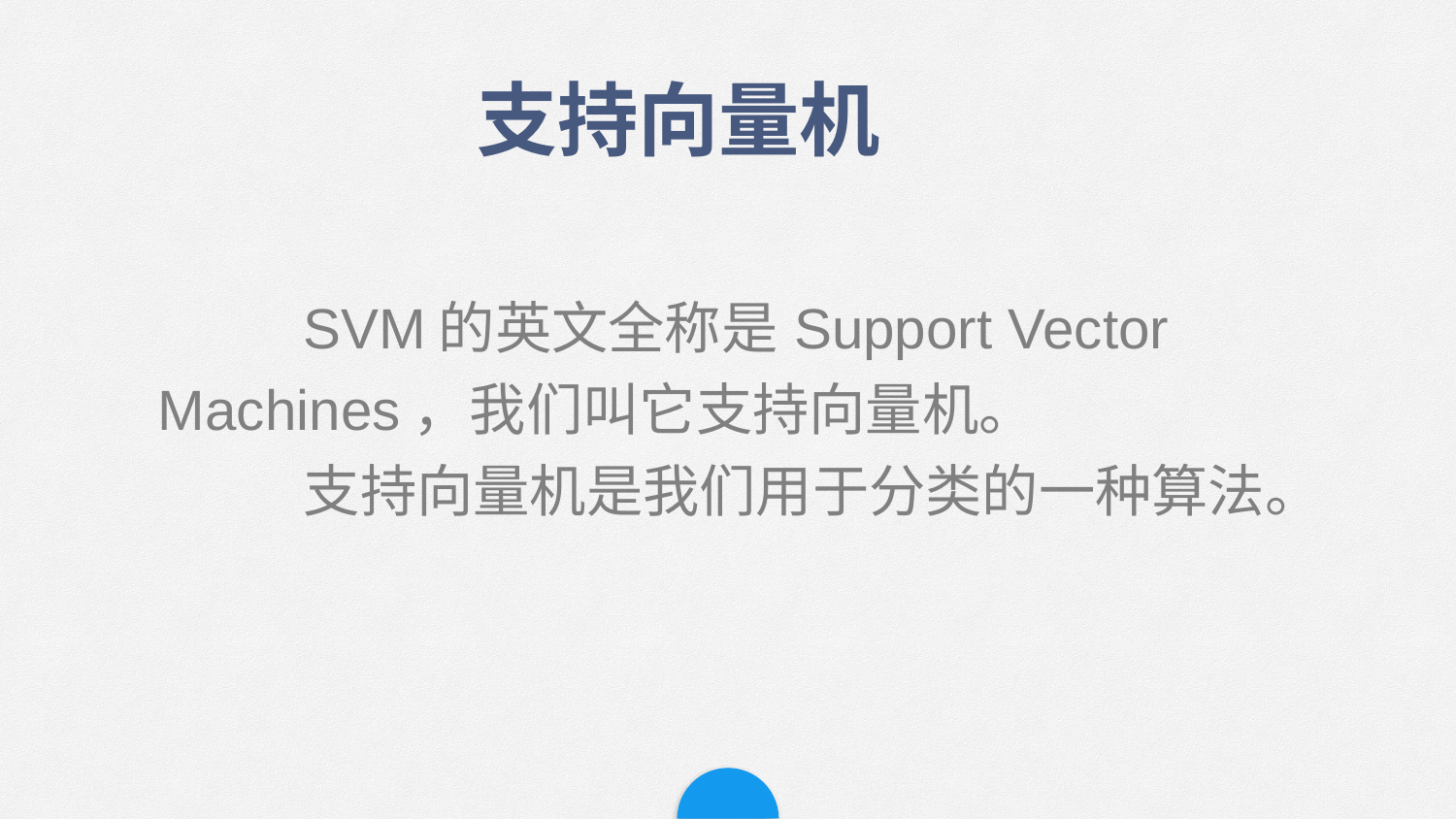

支持向量机
	SVM的英文全称是Support Vector Machines，我们叫它支持向量机。
	支持向量机是我们用于分类的一种算法。